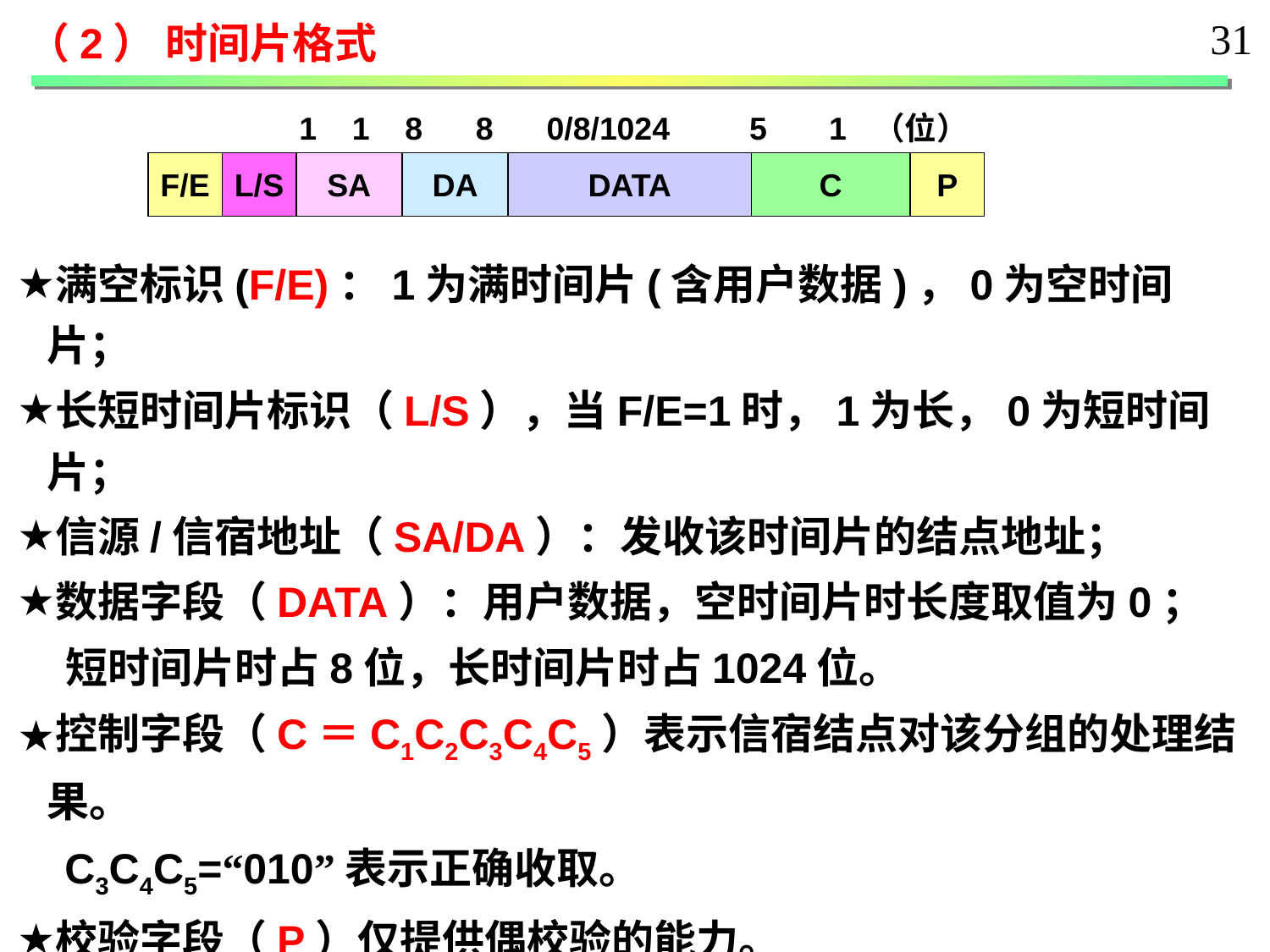

31
（2） 时间片格式

1    1    8      8      0/8/1024         5       1  （位）
F/E
L/S
SA
DA
DATA
C
P
满空标识(F/E)：1为满时间片(含用户数据)，0为空时间片；
长短时间片标识（L/S），当F/E=1时，1为长，0为短时间片；
信源/信宿地址（SA/DA）：发收该时间片的结点地址；
数据字段（DATA）：用户数据，空时间片时长度取值为0；
    短时间片时占8位，长时间片时占1024位。
控制字段（C＝C1C2C3C4C5）表示信宿结点对该分组的处理结果。
    C3C4C5=“010”表示正确收取。
校验字段（P）仅提供偶校验的能力。

联想：一个时间片可以携带8位或者1024位用户数据。
      空时间片的长度为24位。